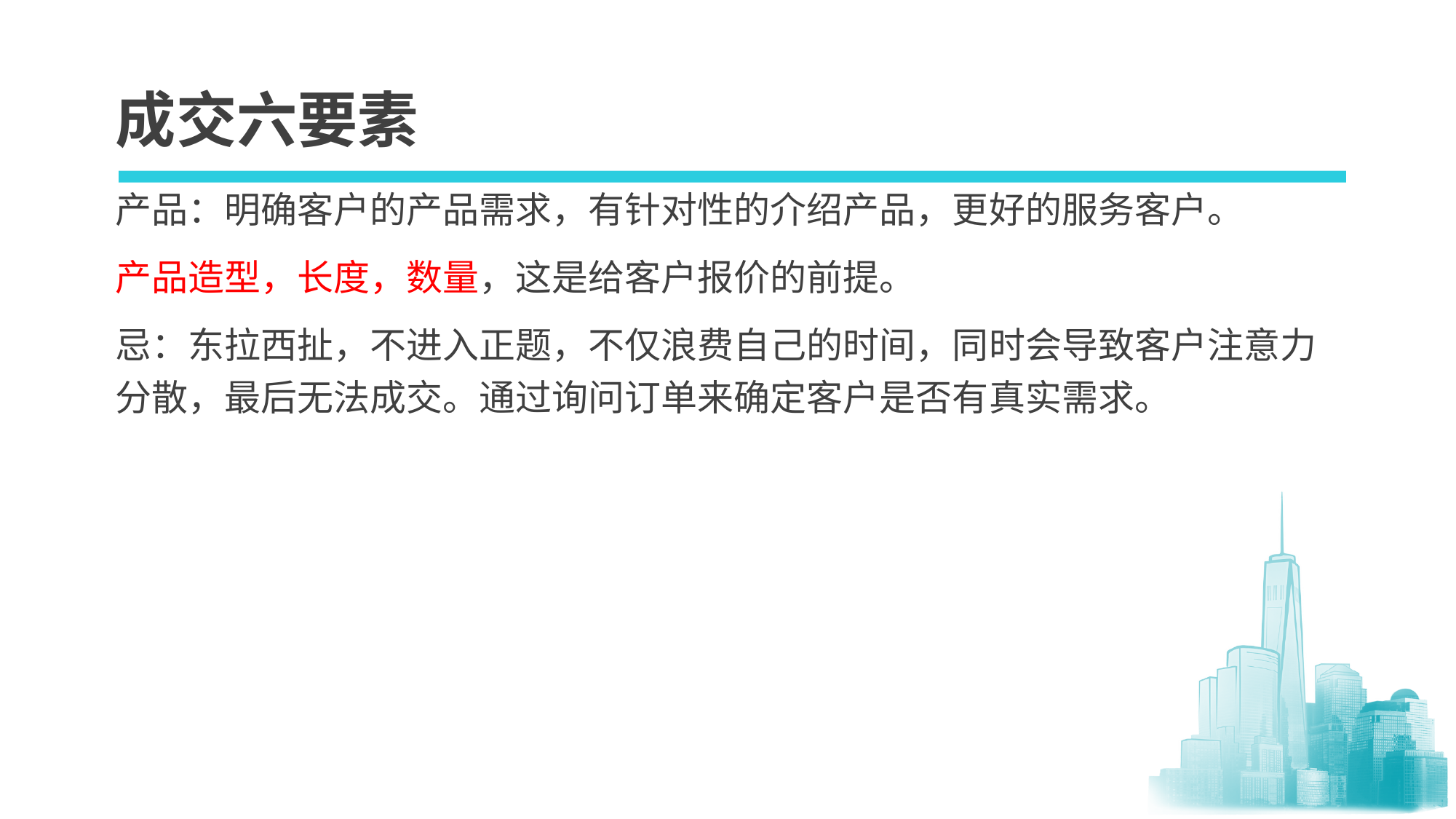

# 成交六要素
产品：明确客户的产品需求，有针对性的介绍产品，更好的服务客户。
产品造型，长度，数量，这是给客户报价的前提。
忌：东拉西扯，不进入正题，不仅浪费自己的时间，同时会导致客户注意力分散，最后无法成交。通过询问订单来确定客户是否有真实需求。